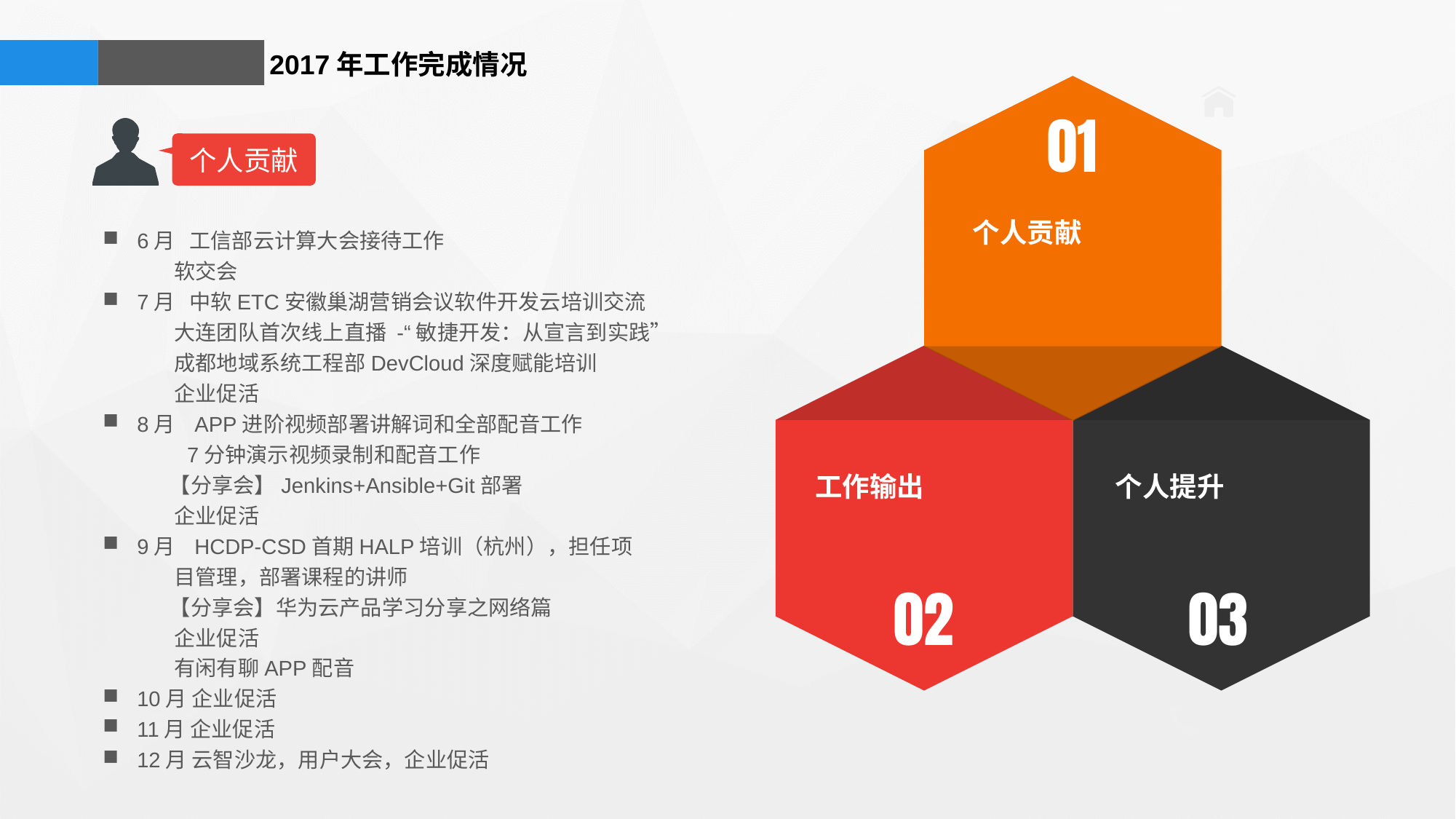

2017年工作完成情况

01

个人贡献

个人贡献
6月   工信部云计算大会接待工作
              软交会
7月   中软ETC安徽巢湖营销会议软件开发云培训交流
              大连团队首次线上直播 -“敏捷开发：从宣言到实践”
              成都地域系统工程部DevCloud深度赋能培训
              企业促活
8月   APP进阶视频部署讲解词和全部配音工作
              7分钟演示视频录制和配音工作
             【分享会】Jenkins+Ansible+Git部署
              企业促活
9月   HCDP-CSD首期HALP培训（杭州），担任项
              目管理，部署课程的讲师
             【分享会】华为云产品学习分享之网络篇
              企业促活
              有闲有聊APP配音
10月 企业促活
11月 企业促活
12月 云智沙龙，用户大会，企业促活

工作输出
个人提升
02
03